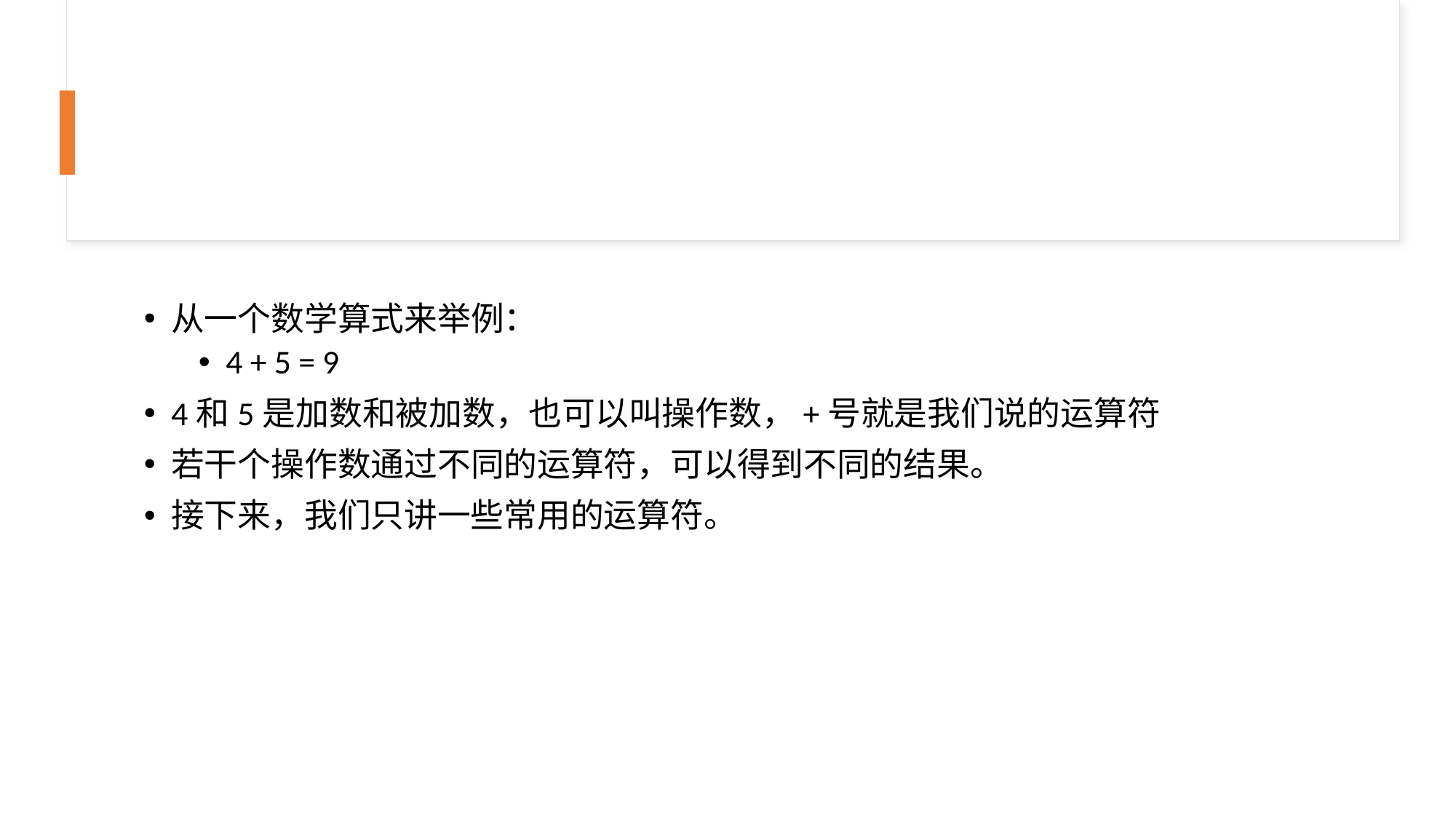

从一个数学算式来举例：
4 + 5 = 9
4和5是加数和被加数，也可以叫操作数，+号就是我们说的运算符
若干个操作数通过不同的运算符，可以得到不同的结果。
接下来，我们只讲一些常用的运算符。